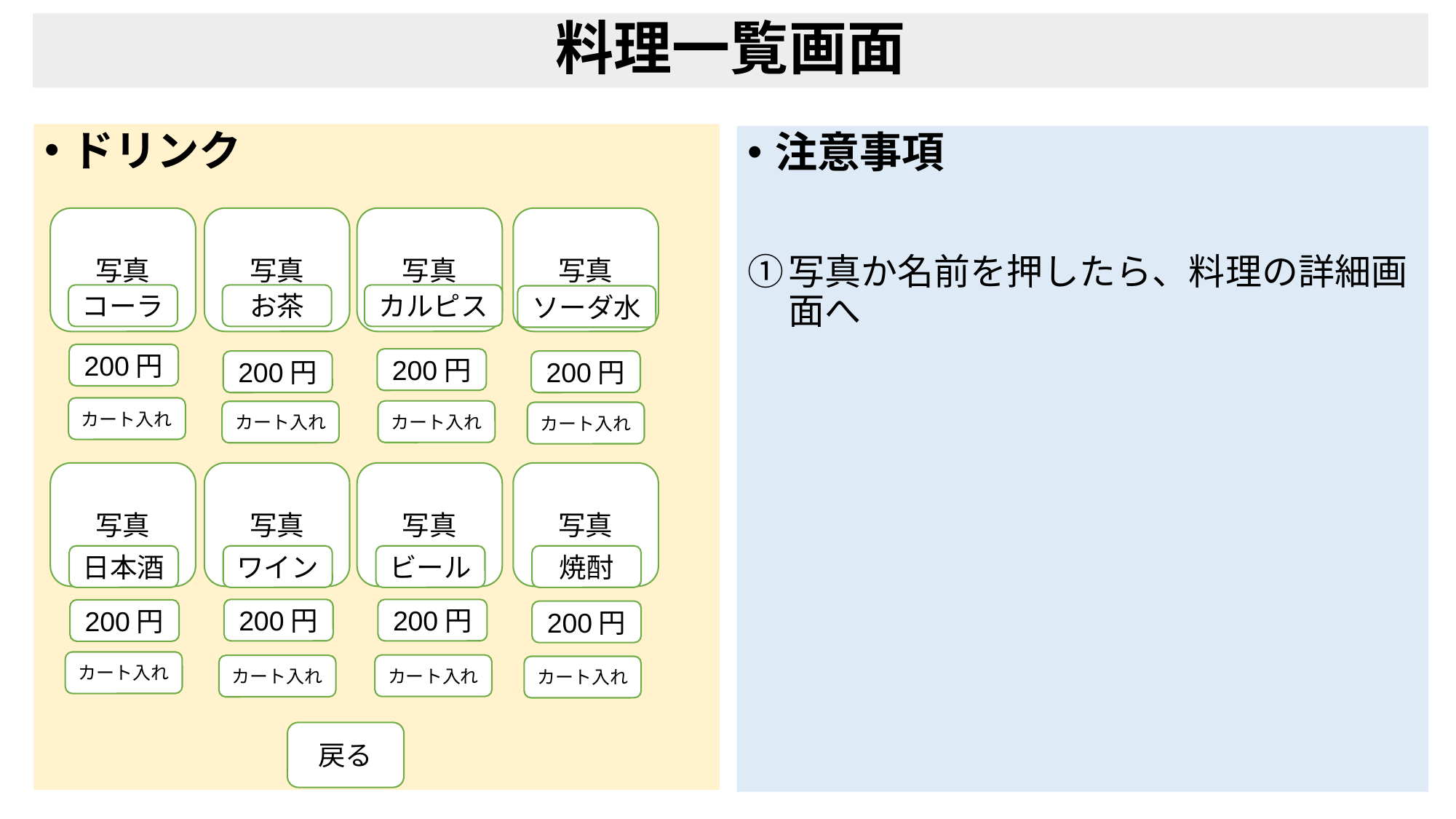

# 料理一覧画面
ドリンク
注意事項

写真か名前を押したら、料理の詳細画面へ

写真
写真
写真
写真
コーラ
お茶
カルピス
ソーダ水
200円
200円
200円
200円
カート入れ
カート入れ
カート入れ
カート入れ
写真
写真
写真
写真
日本酒
ワイン
ビール
焼酎
200円
200円
200円
200円
カート入れ
カート入れ
カート入れ
カート入れ
戻る